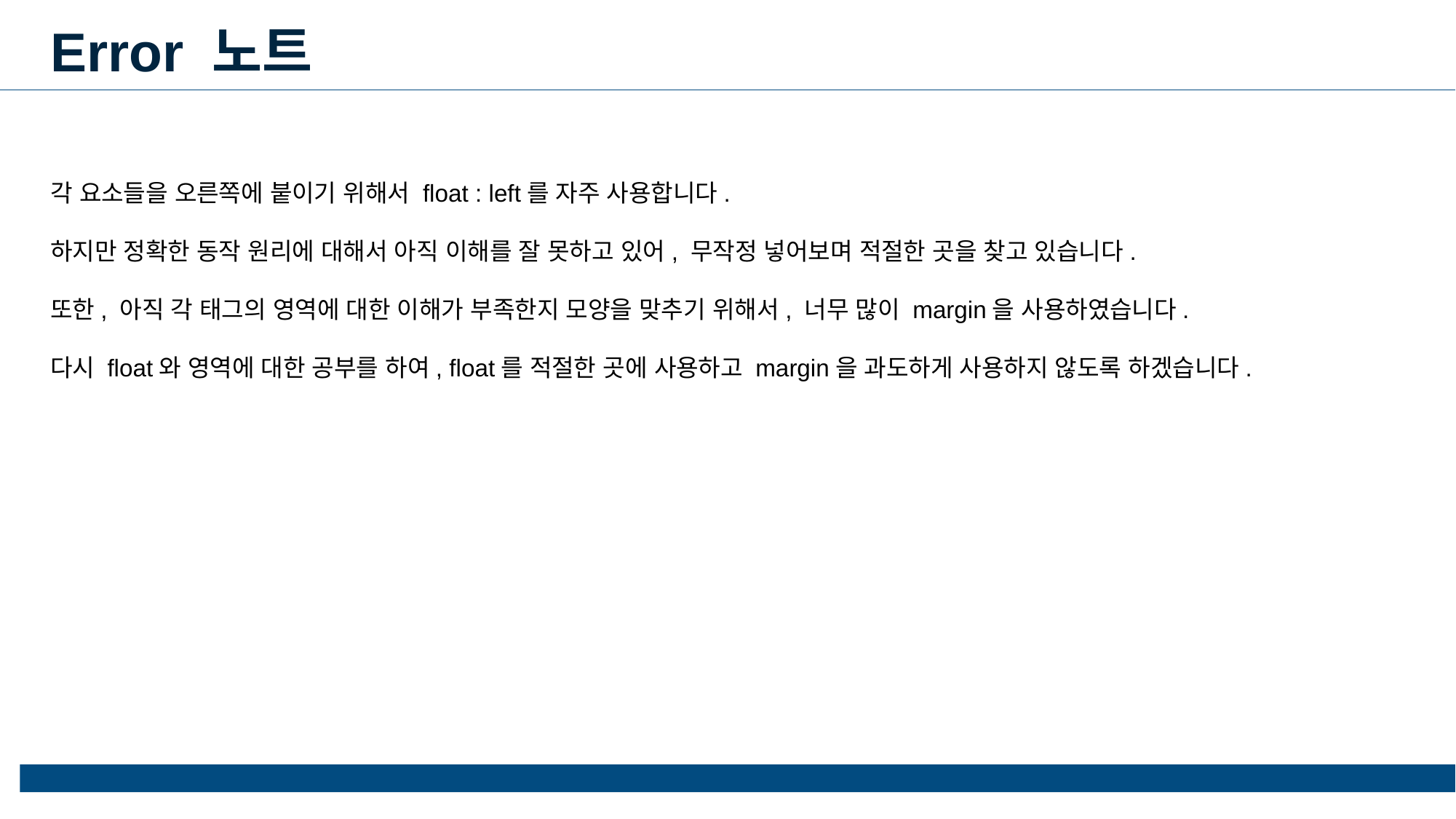

Error 노트
각 요소들을 오른쪽에 붙이기 위해서 float : left를 자주 사용합니다.
하지만 정확한 동작 원리에 대해서 아직 이해를 잘 못하고 있어, 무작정 넣어보며 적절한 곳을 찾고 있습니다.
또한, 아직 각 태그의 영역에 대한 이해가 부족한지 모양을 맞추기 위해서, 너무 많이 margin을 사용하였습니다.
다시 float와 영역에 대한 공부를 하여, float를 적절한 곳에 사용하고 margin을 과도하게 사용하지 않도록 하겠습니다.